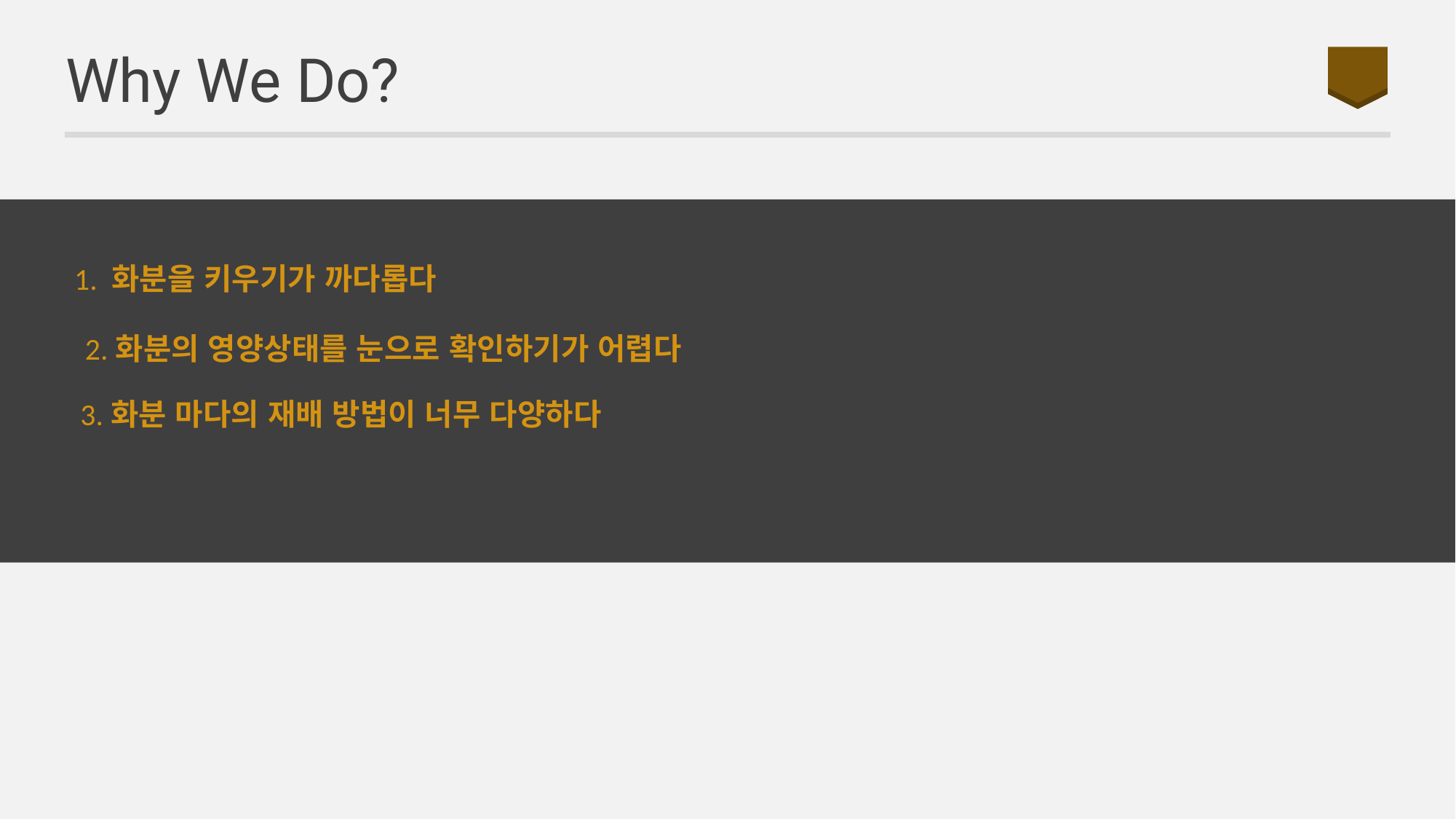

# Why We Do?

1. 화분을 키우기가 까다롭다
2.화분의 영양상태를 눈으로 확인하기가 어렵다
3.화분 마다의 재배 방법이 너무 다양하다